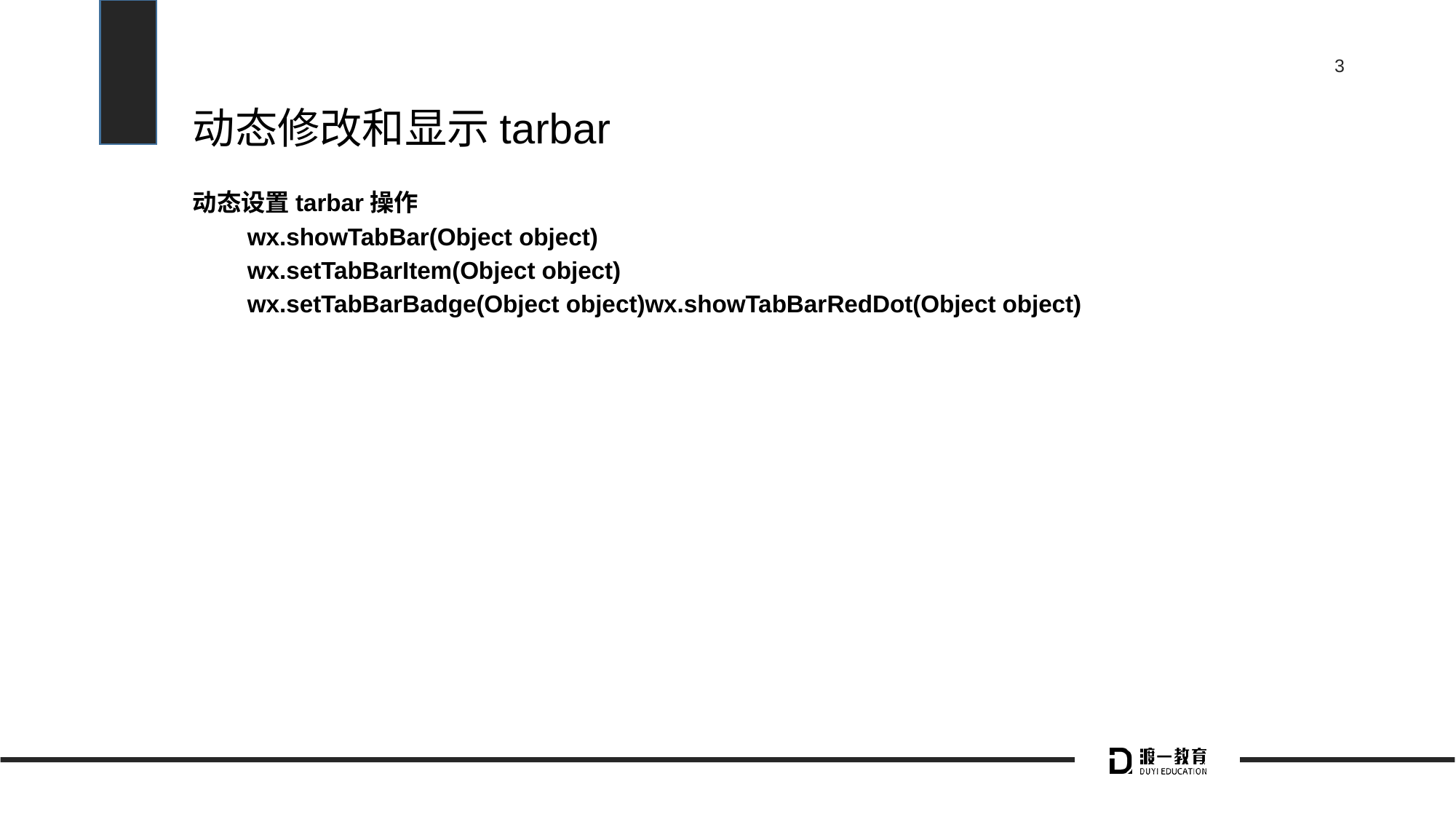

# 动态修改和显示tarbar
动态设置tarbar操作
wx.showTabBar(Object object)
wx.setTabBarItem(Object object)
wx.setTabBarBadge(Object object)wx.showTabBarRedDot(Object object)